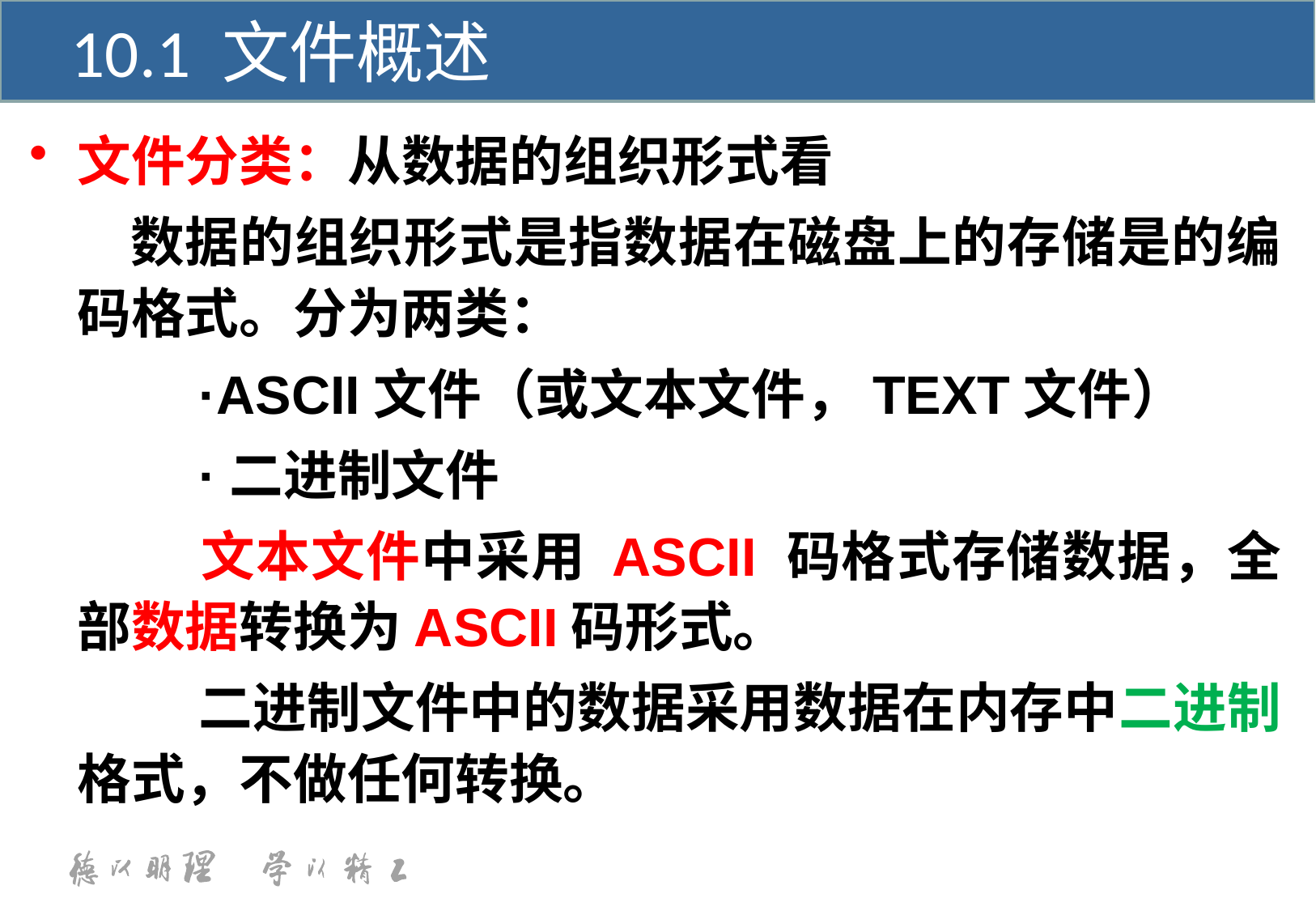

10.1 文件概述
文件分类：从数据的组织形式看
	   数据的组织形式是指数据在磁盘上的存储是的编码格式。分为两类：
		·ASCII文件（或文本文件，TEXT文件）
		·二进制文件
		文本文件中采用 ASCII 码格式存储数据，全部数据转换为ASCII码形式。
		二进制文件中的数据采用数据在内存中二进制格式，不做任何转换。